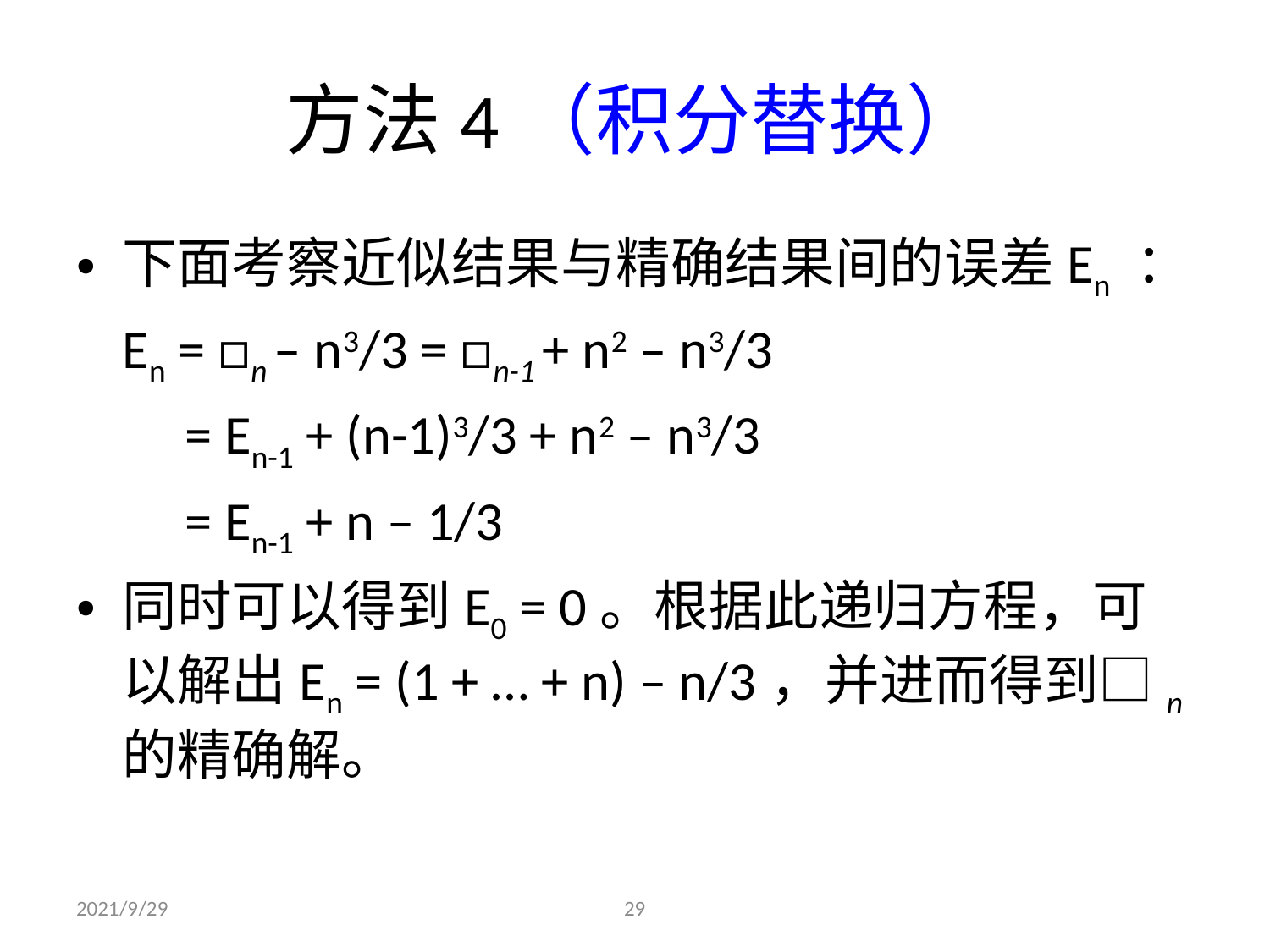

# 方法4（积分替换）
下面考察近似结果与精确结果间的误差En ：
	En = □n – n3/3 = □n-1 + n2 – n3/3
	     = En-1 + (n-1)3/3 + n2 – n3/3
	     = En-1 + n – 1/3
同时可以得到E0 = 0。根据此递归方程，可以解出En = (1 + … + n) – n/3，并进而得到□n的精确解。

2021/9/29
29